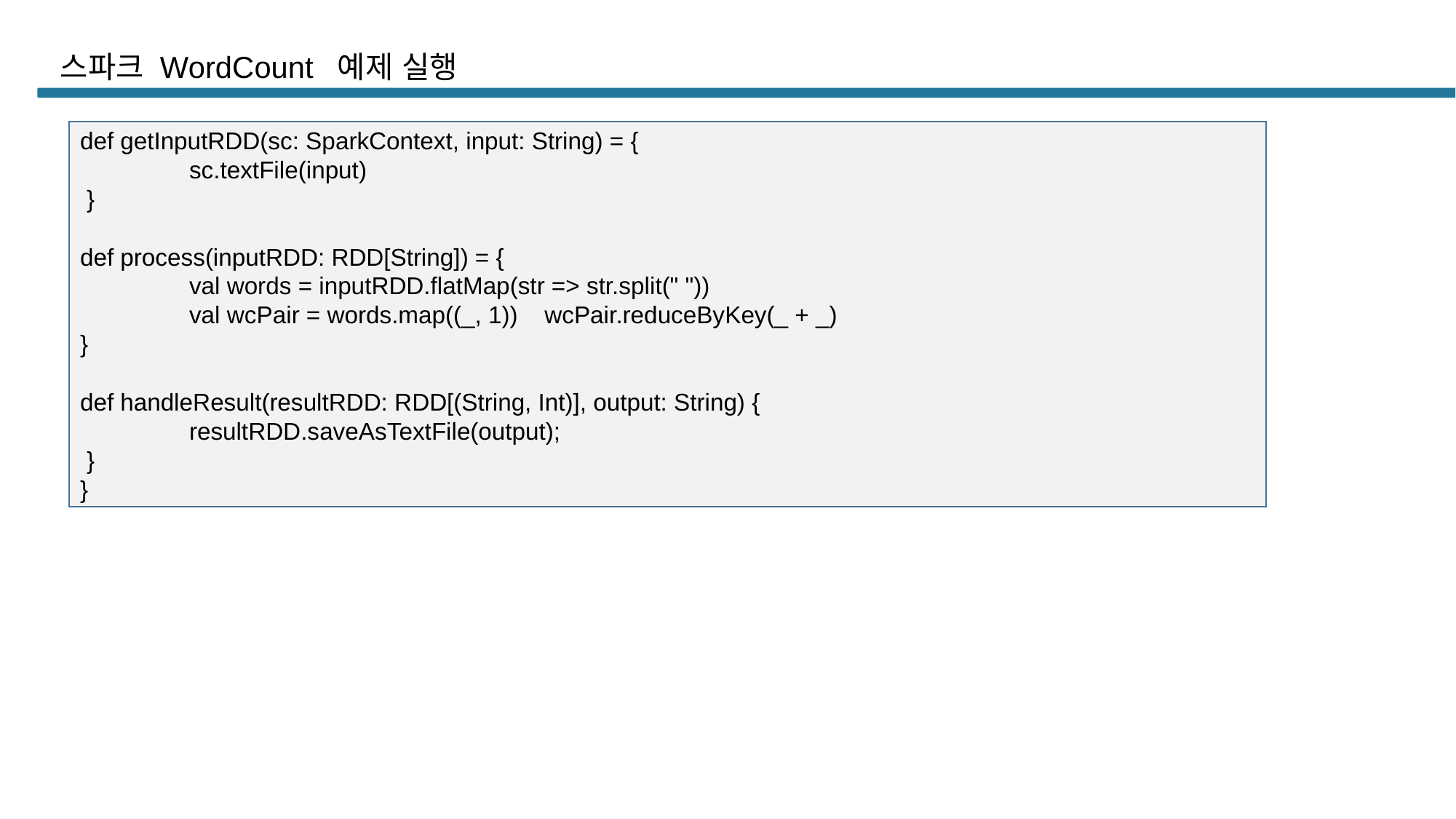

# 스파크 WordCount  예제 실행
def getInputRDD(sc: SparkContext, input: String) = {
	sc.textFile(input)
 }

def process(inputRDD: RDD[String]) = {
	val words = inputRDD.flatMap(str => str.split(" "))
	val wcPair = words.map((_, 1))    wcPair.reduceByKey(_ + _)
}

def handleResult(resultRDD: RDD[(String, Int)], output: String) {
	resultRDD.saveAsTextFile(output);
 }
}